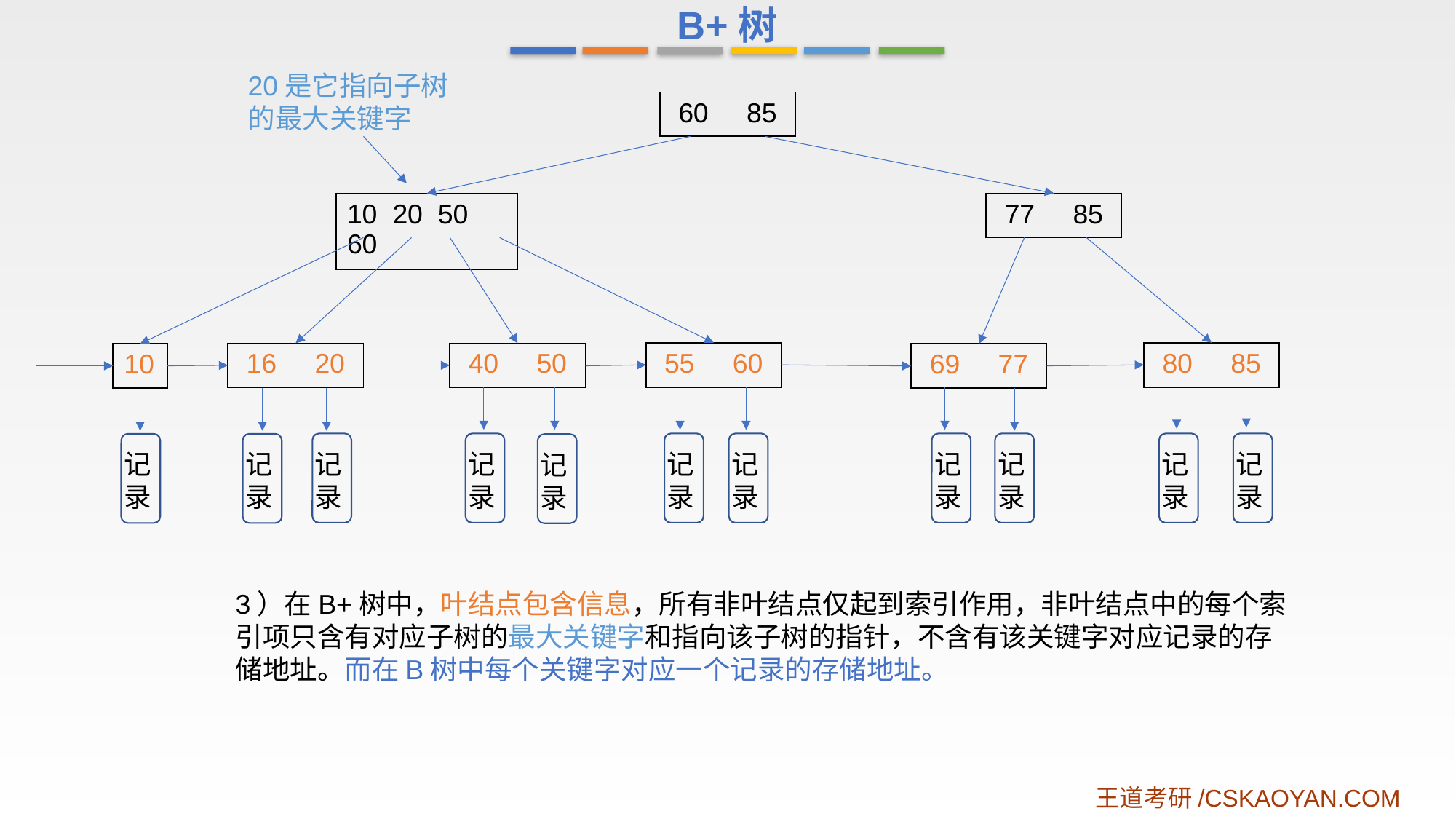

B+树

20是它指向子树的最大关键字
| 60 85 |
| --- |
| 10 20 50 60 |
| --- |
| 77 85 |
| --- |
| 55 60 |
| --- |
| 80 85 |
| --- |
| 16 20 |
| --- |
| 40 50 |
| --- |
| 10 |
| --- |
| 69 77 |
| --- |

记录
记录
记录
记录
记录
记录
记录
记录
记录
记录
记录
3）在B+树中，叶结点包含信息，所有非叶结点仅起到索引作用，非叶结点中的每个索引项只含有对应子树的最大关键字和指向该子树的指针，不含有该关键字对应记录的存储地址。而在B树中每个关键字对应一个记录的存储地址。
王道考研/CSKAOYAN.COM